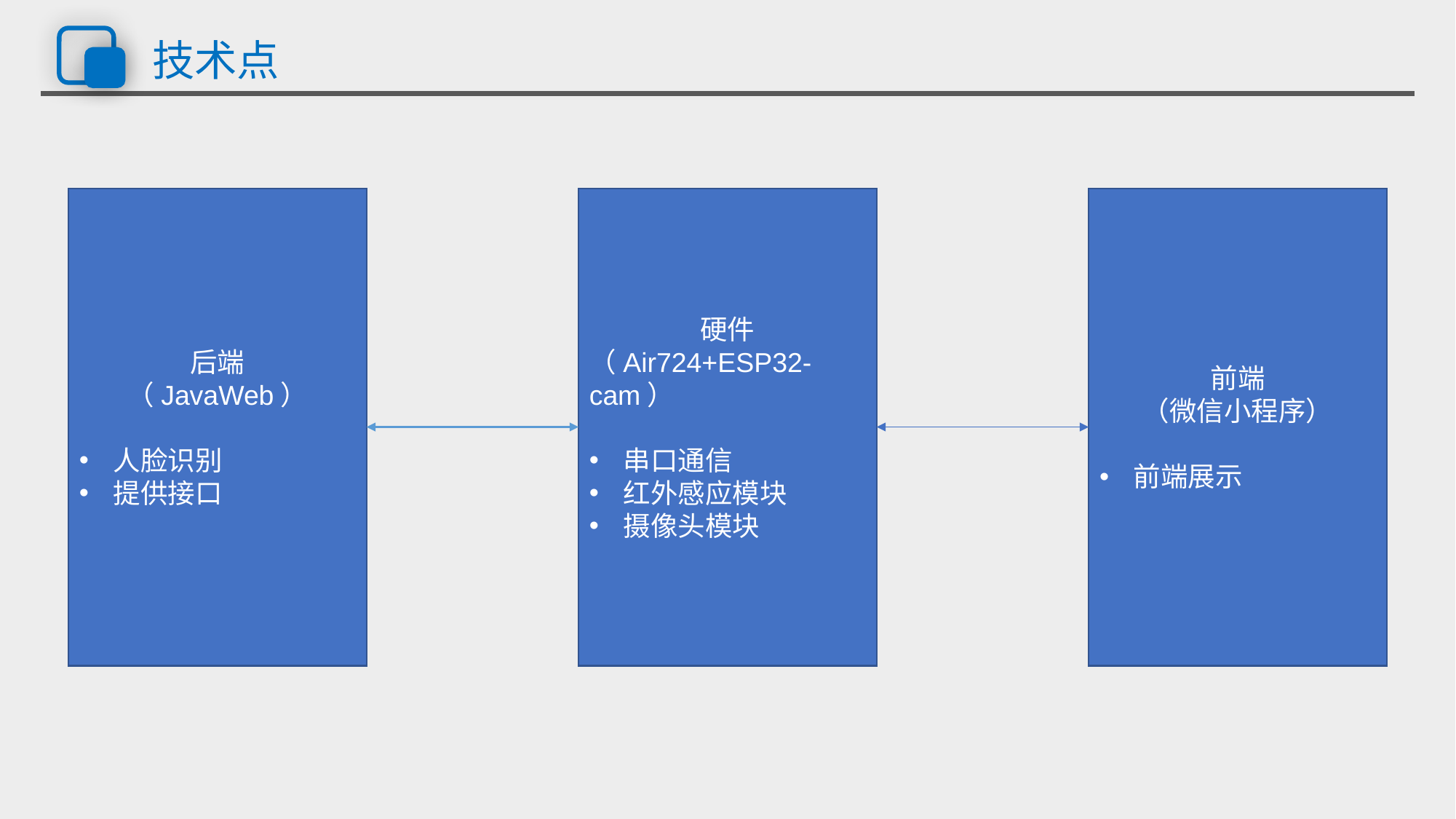

# 技术点
后端
（JavaWeb）

人脸识别
提供接口
硬件
（Air724+ESP32-cam）

串口通信
红外感应模块
摄像头模块
前端
（微信小程序）

前端展示